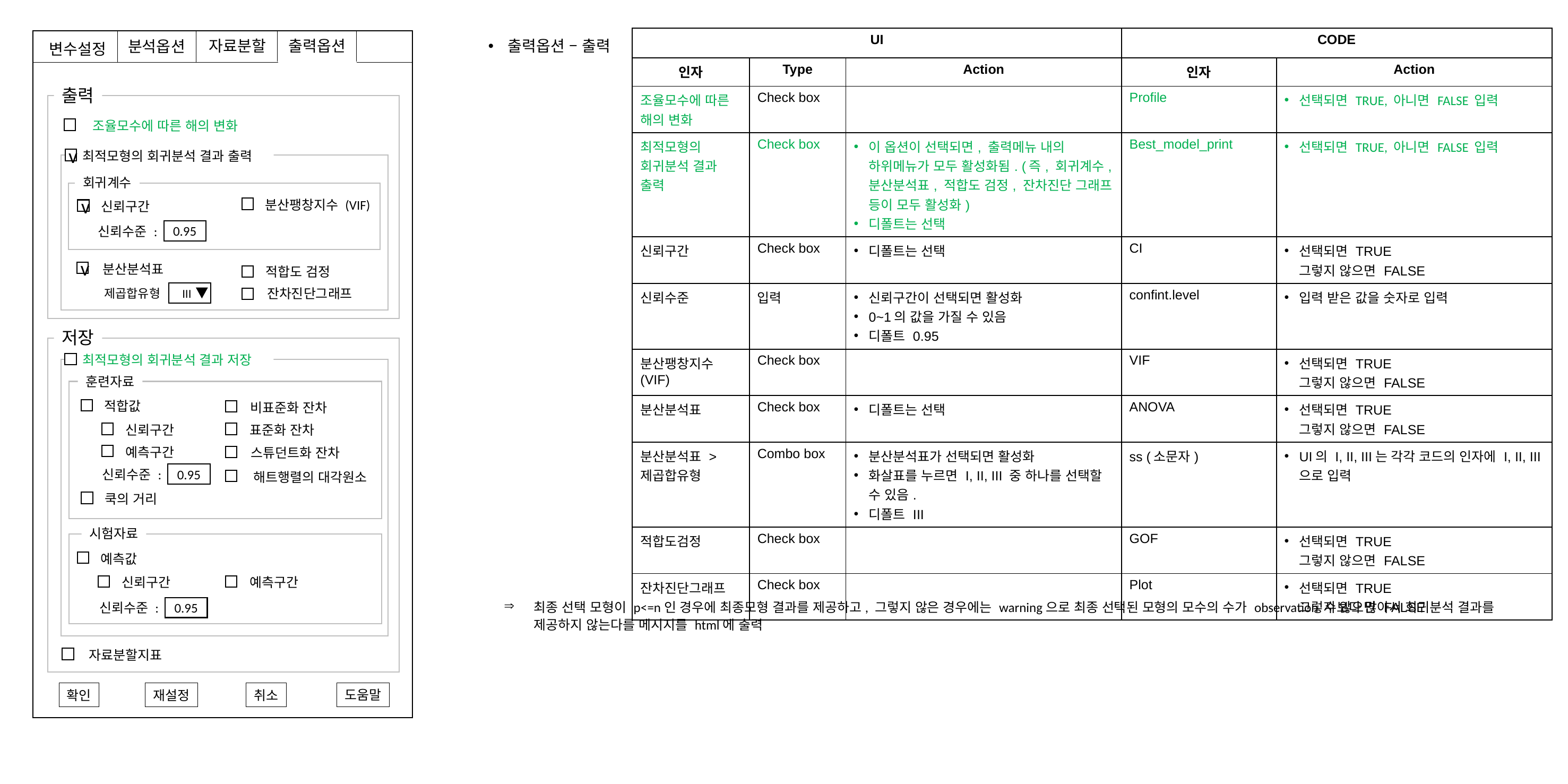

| UI |  |  | CODE |  |
| --- | --- | --- | --- | --- |
| 인자 | Type | Action | 인자 | Action |
| 조율모수에 따른 해의 변화 | Check box |  | Profile | 선택되면 TRUE, 아니면 FALSE 입력 |
| 최적모형의 회귀분석 결과 출력 | Check box | 이 옵션이 선택되면, 출력메뉴 내의 하위메뉴가 모두 활성화됨. (즉, 회귀계수, 분산분석표, 적합도 검정, 잔차진단 그래프 등이 모두 활성화) 디폴트는 선택 | Best\_model\_print | 선택되면 TRUE, 아니면 FALSE 입력 |
| 신뢰구간 | Check box | 디폴트는 선택 | CI | 선택되면 TRUE 그렇지 않으면 FALSE |
| 신뢰수준 | 입력 | 신뢰구간이 선택되면 활성화 0~1의 값을 가질 수 있음 디폴트 0.95 | confint.level | 입력 받은 값을 숫자로 입력 |
| 분산팽창지수(VIF) | Check box |  | VIF | 선택되면 TRUE 그렇지 않으면 FALSE |
| 분산분석표 | Check box | 디폴트는 선택 | ANOVA | 선택되면 TRUE 그렇지 않으면 FALSE |
| 분산분석표 > 제곱합유형 | Combo box | 분산분석표가 선택되면 활성화 화살표를 누르면 I, II, III 중 하나를 선택할 수 있음. 디폴트 III | ss (소문자) | UI의 I, II, III는 각각 코드의 인자에 I, II, III으로 입력 |
| 적합도검정 | Check box |  | GOF | 선택되면 TRUE 그렇지 않으면 FALSE |
| 잔차진단그래프 | Check box |  | Plot | 선택되면 TRUE 그렇지 않으면 FALSE |

출력옵션 – 출력

자료분할
출력옵션
분석옵션
변수설정
출력

조율모수에 따른 해의 변화

최적모형의 회귀분석 결과 출력
v

회귀계수

분산팽창지수 (VIF)
신뢰구간

v
신뢰수준 :
0.95
분산분석표
적합도 검정
v

잔차진단그래프
제곱합유형
  III

저장

최적모형의 회귀분석 결과 저장

훈련자료

적합값
비표준화 잔차

신뢰구간
표준화 잔차

예측구간
스튜던트화 잔차

신뢰수준 :
0.95
해트행렬의 대각원소

쿡의 거리

시험자료

예측값

신뢰구간
예측구간

최종 선택 모형이 p<=n인 경우에 최종모형 결과를 제공하고, 그렇지 않은 경우에는 warning으로 최종 선택된 모형의 모수의 수가 observation 수보다 많아서 회귀분석 결과를 제공하지 않는다를 메시지를 html에 출력
신뢰수준 :
0.95
자료분할지표

도움말
재설정
취소
확인